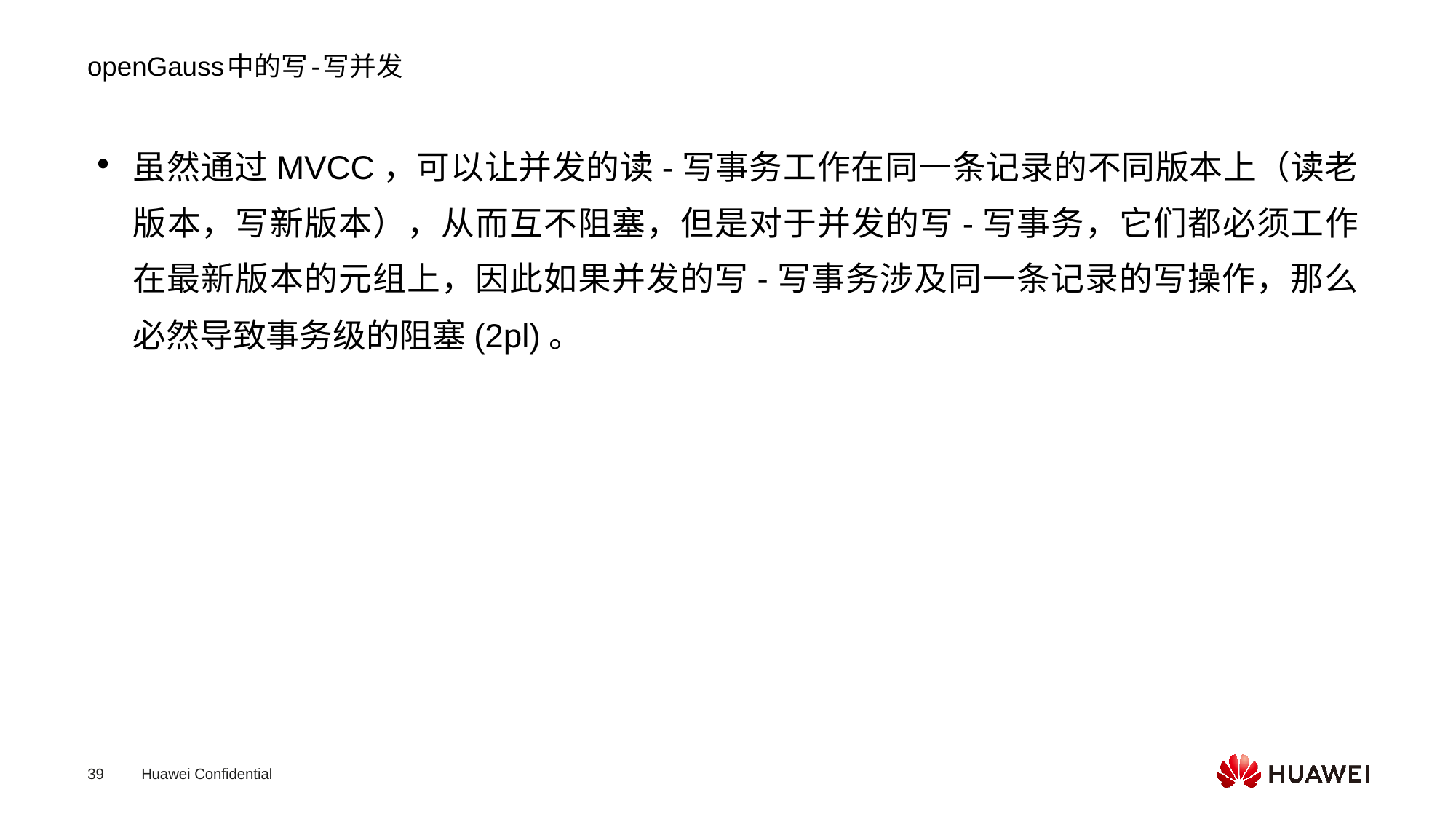

# openGauss中的写-写并发
虽然通过MVCC，可以让并发的读-写事务工作在同一条记录的不同版本上（读老版本，写新版本），从而互不阻塞，但是对于并发的写-写事务，它们都必须工作在最新版本的元组上，因此如果并发的写-写事务涉及同一条记录的写操作，那么必然导致事务级的阻塞(2pl)。